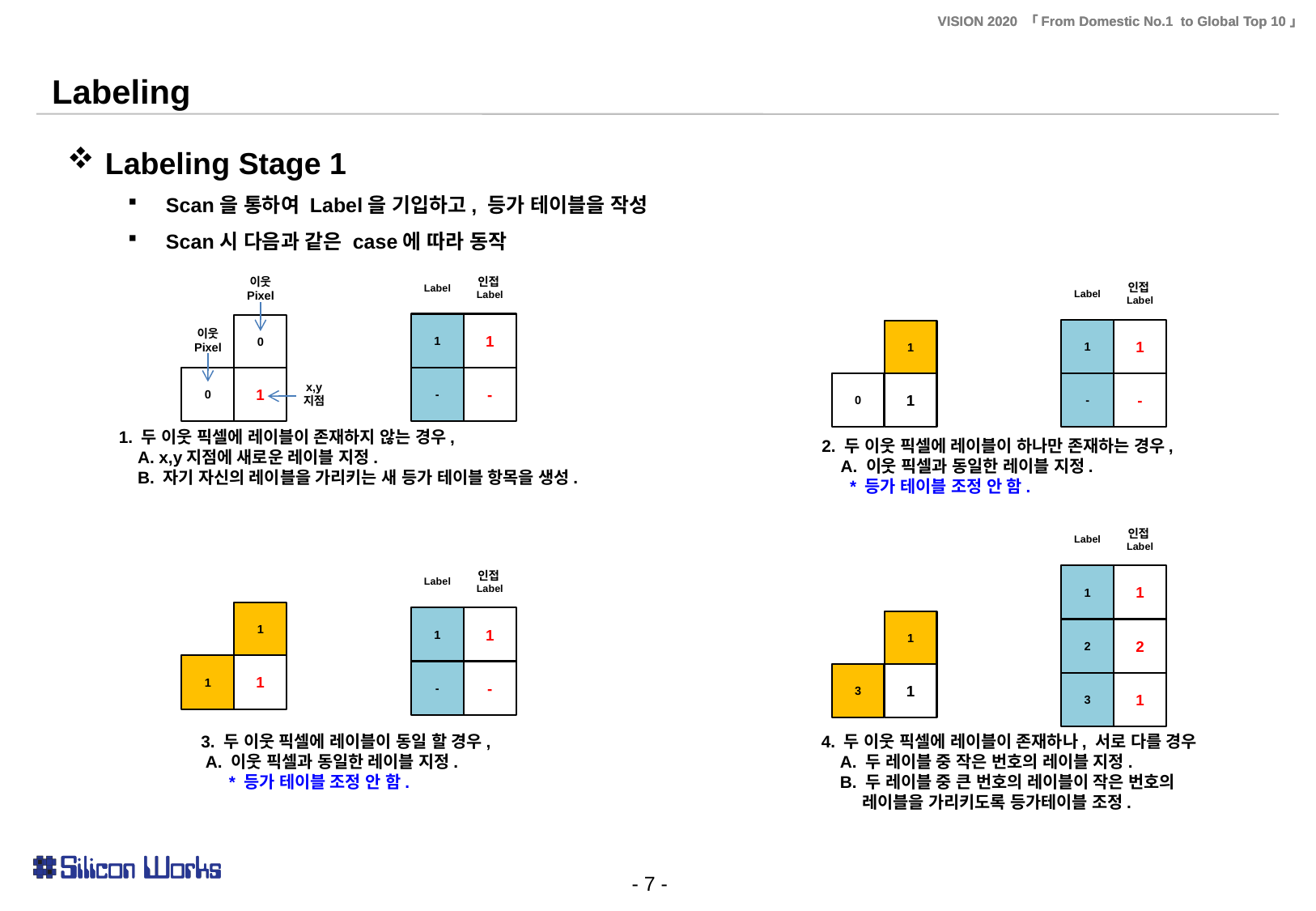

Labeling
Labeling Stage 1
Scan을 통하여 Label을 기입하고, 등가 테이블을 작성
Scan시 다음과 같은 case에 따라 동작
Label
인접Label
1
1
-
-
이웃
Pixel
Label
인접Label
1
1
-
-
이웃
Pixel
0
0
1
1
0
1
x,y
지점
1. 두 이웃 픽셀에 레이블이 존재하지 않는 경우,
    A. x,y지점에 새로운 레이블 지정.
    B. 자기 자신의 레이블을 가리키는 새 등가 테이블 항목을 생성.
2. 두 이웃 픽셀에 레이블이 하나만 존재하는 경우,
    A. 이웃 픽셀과 동일한 레이블 지정.
      * 등가 테이블 조정 안 함.
Label
인접Label
1
1
2
2
3
1
Label
인접Label
1
1
-
-
1
1
1
1
3
1
3. 두 이웃 픽셀에 레이블이 동일 할 경우,
 A. 이웃 픽셀과 동일한 레이블 지정.
      * 등가 테이블 조정 안 함.
4. 두 이웃 픽셀에 레이블이 존재하나, 서로 다를 경우
    A. 두 레이블 중 작은 번호의 레이블 지정.
    B. 두 레이블 중 큰 번호의 레이블이 작은 번호의
        레이블을 가리키도록 등가테이블 조정.